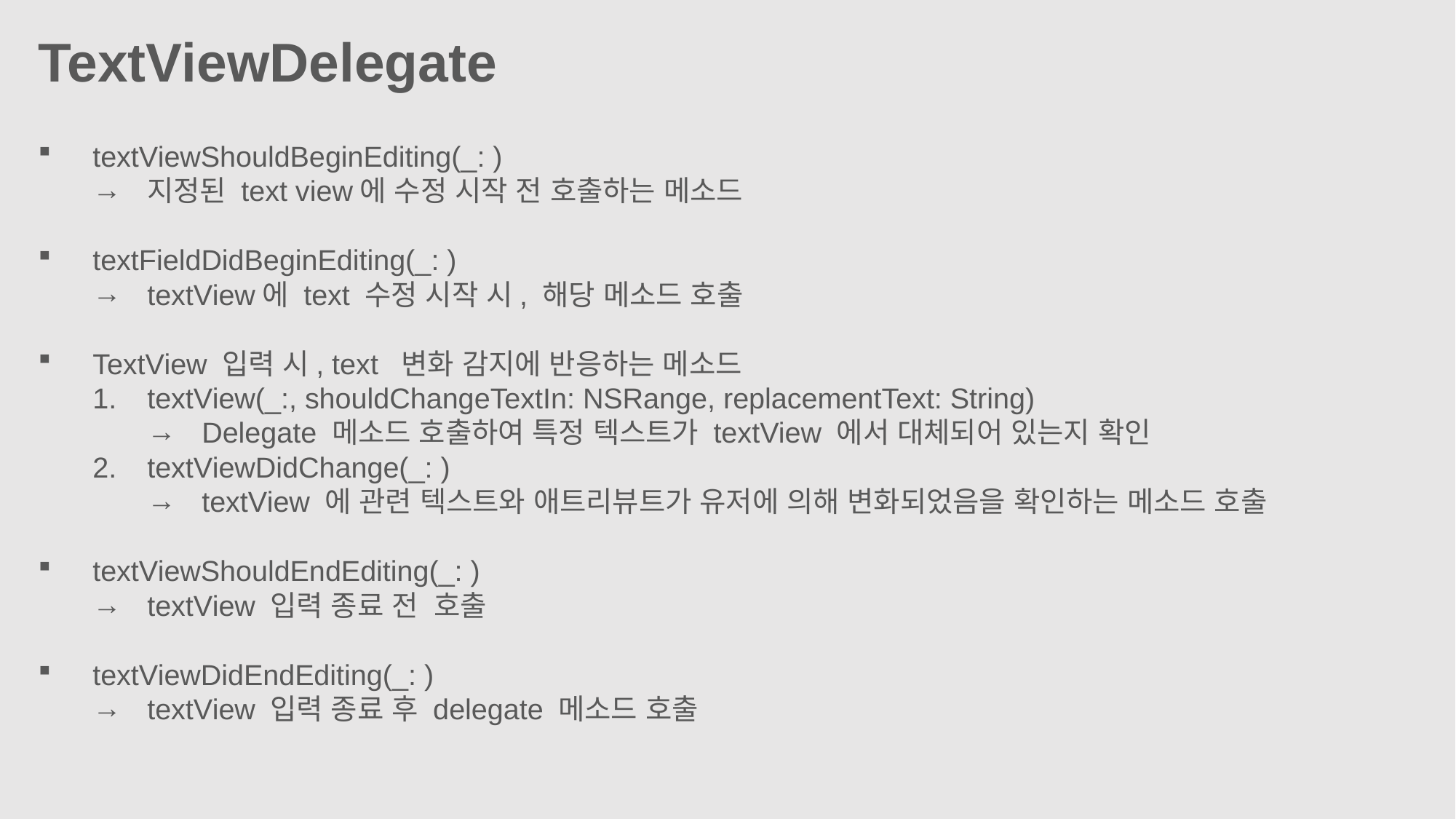

TextViewDelegate
textViewShouldBeginEditing(_: )
지정된 text view에 수정 시작 전 호출하는 메소드
textFieldDidBeginEditing(_: )
textView에 text 수정 시작 시, 해당 메소드 호출
TextView 입력 시, text  변화 감지에 반응하는 메소드
textView(_:, shouldChangeTextIn: NSRange, replacementText: String)
Delegate 메소드 호출하여 특정 텍스트가 textView 에서 대체되어 있는지 확인
textViewDidChange(_: )
textView 에 관련 텍스트와 애트리뷰트가 유저에 의해 변화되었음을 확인하는 메소드 호출
textViewShouldEndEditing(_: )
textView 입력 종료 전  호출
textViewDidEndEditing(_: )
textView 입력 종료 후 delegate 메소드 호출